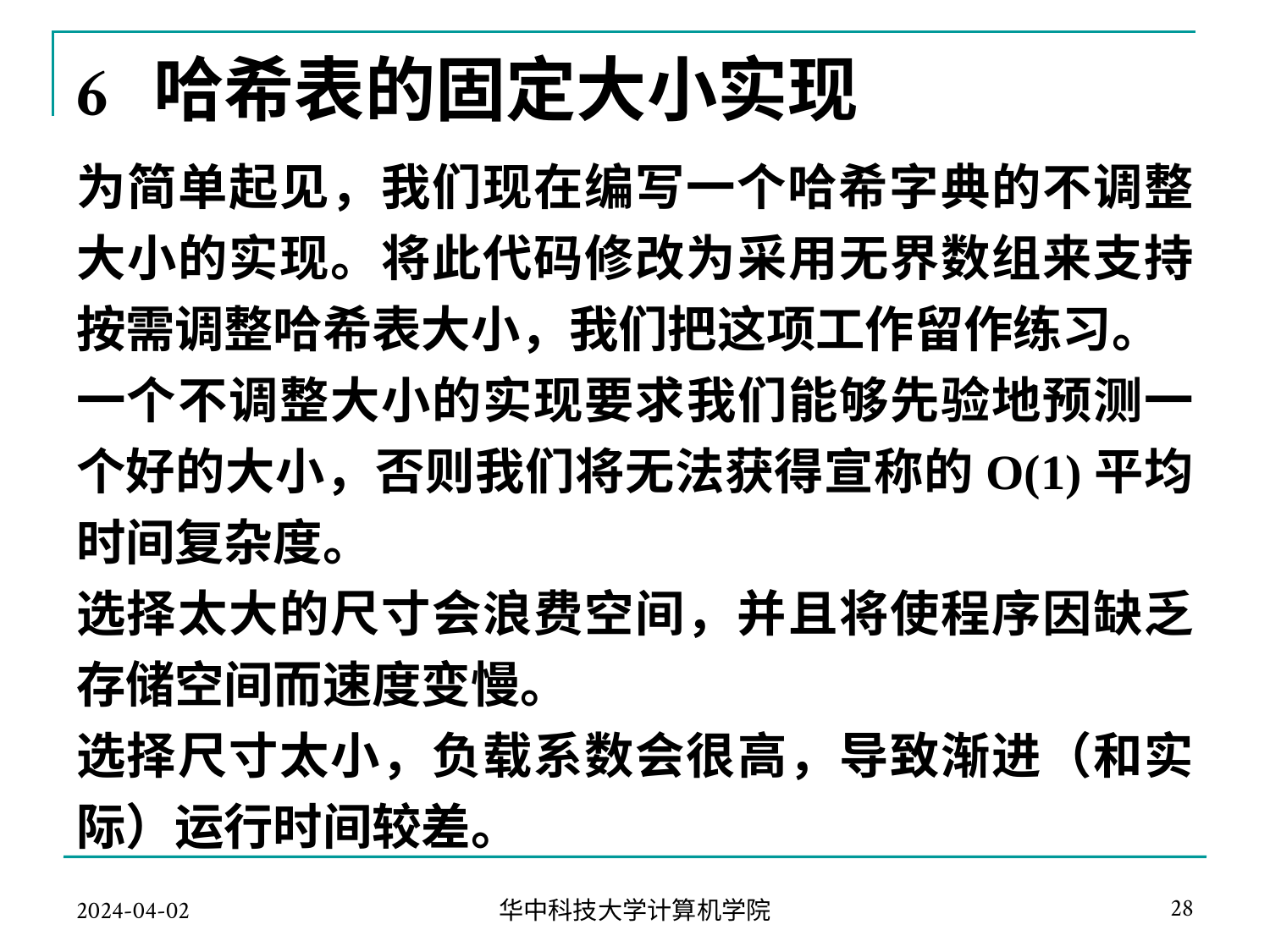

# 6  哈希表的固定大小实现
为简单起见，我们现在编写一个哈希字典的不调整大小的实现。将此代码修改为采用无界数组来支持按需调整哈希表大小，我们把这项工作留作练习。
一个不调整大小的实现要求我们能够先验地预测一个好的大小，否则我们将无法获得宣称的O(1)平均时间复杂度。
选择太大的尺寸会浪费空间，并且将使程序因缺乏存储空间而速度变慢。
选择尺寸太小，负载系数会很高，导致渐进（和实际）运行时间较差。
2024-04-02
28
华中科技大学计算机学院